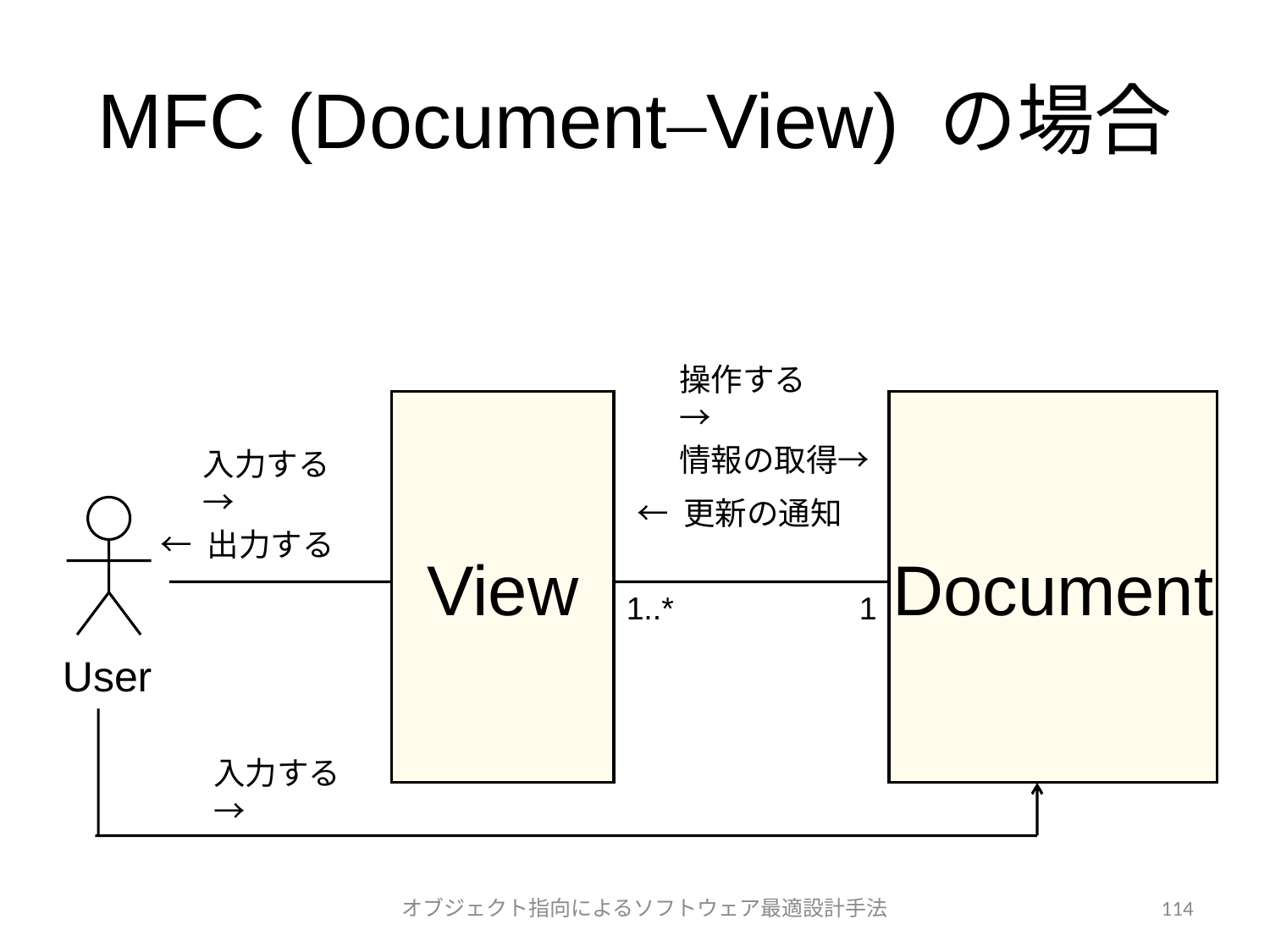

# MFC (Document–View) の場合
View
操作する →
Document
情報の取得→
入力する →
← 更新の通知

← 出力する

1..*
1

User

入力する →

オブジェクト指向によるソフトウェア最適設計手法
114